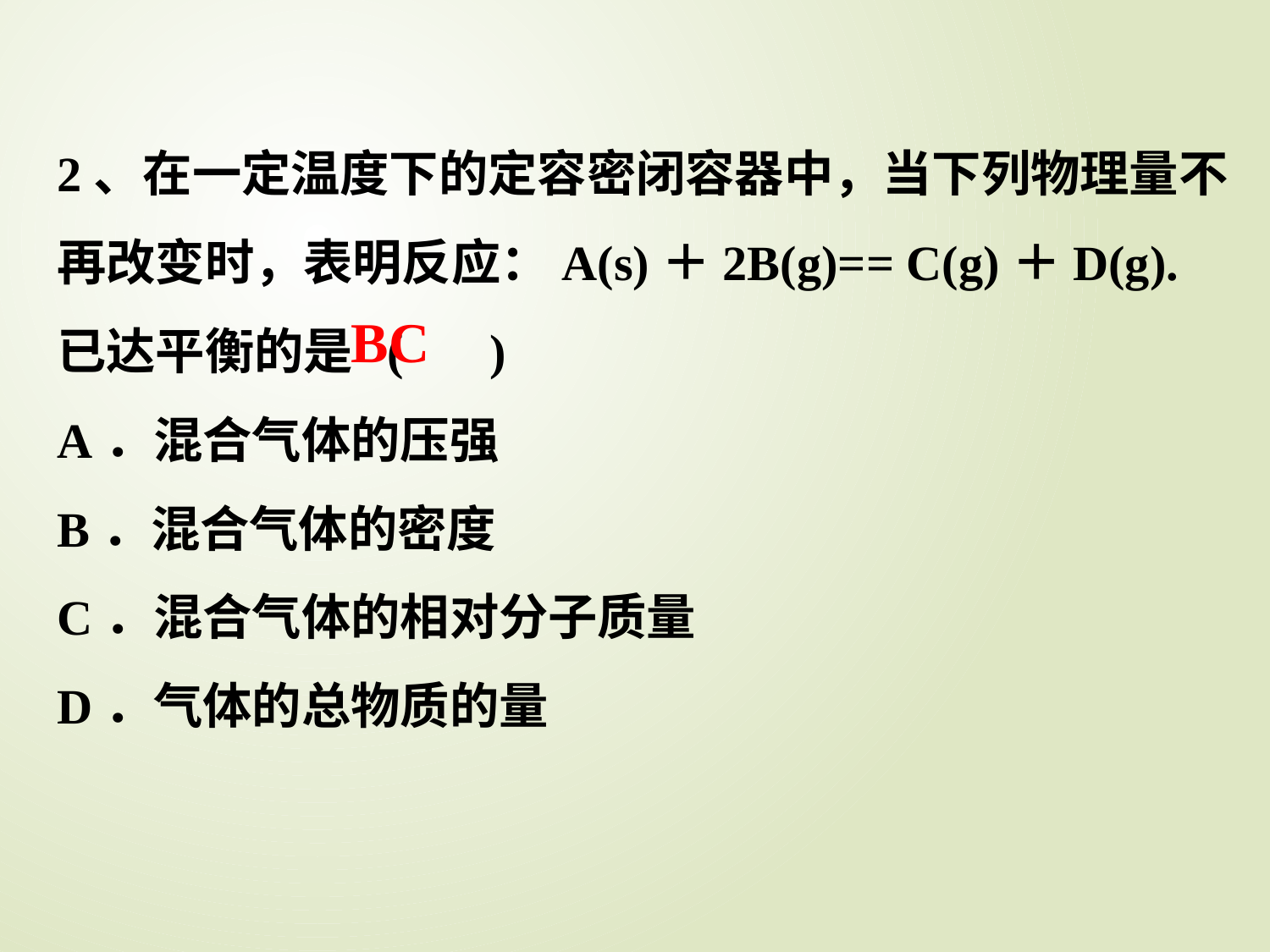

2、在一定温度下的定容密闭容器中，当下列物理量不再改变时，表明反应：A(s)＋2B(g)== C(g)＋D(g). 已达平衡的是  (       )
A．混合气体的压强
B．混合气体的密度
C．混合气体的相对分子质量
D．气体的总物质的量
BC